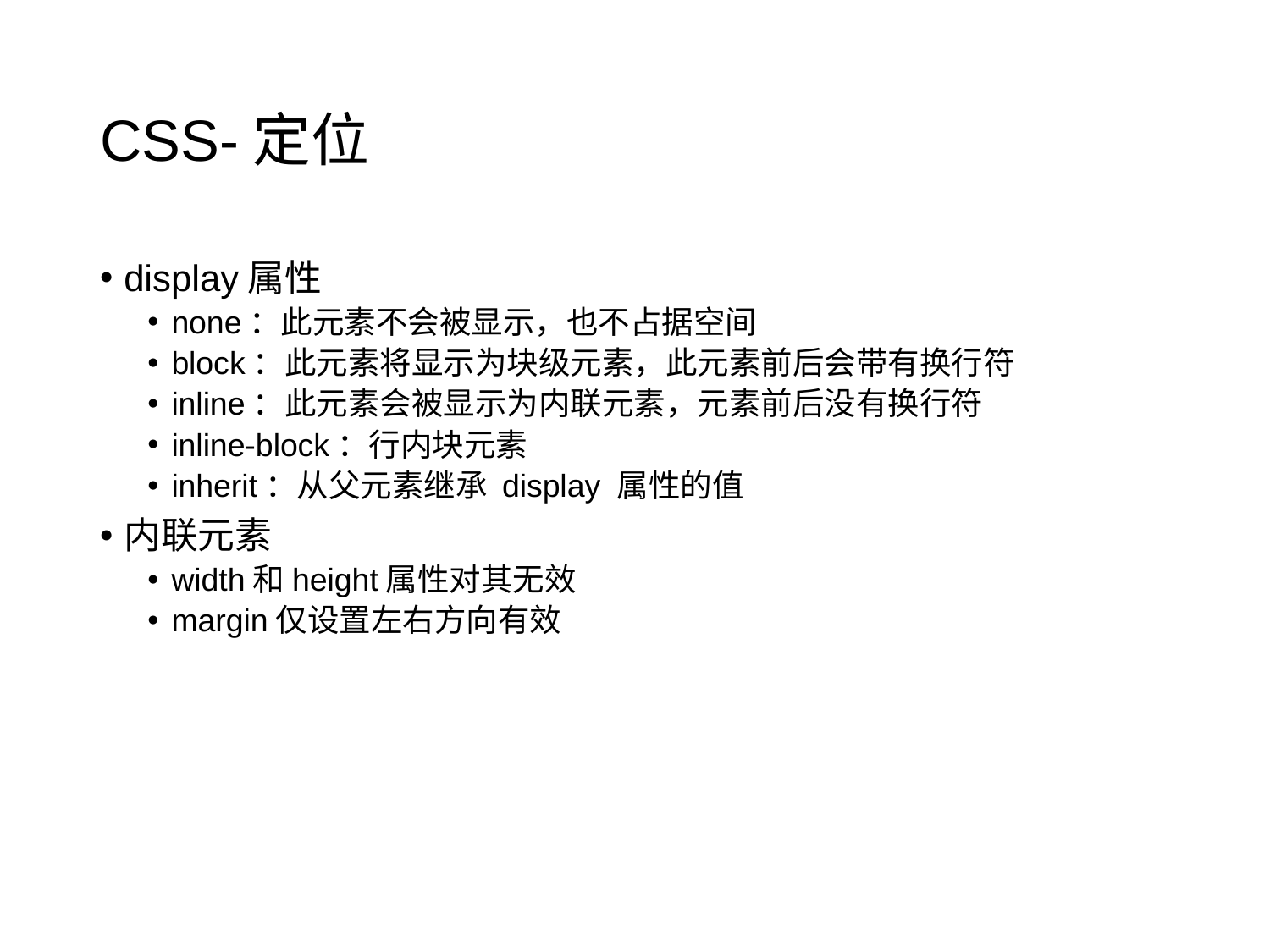

# CSS-定位
display属性
none：此元素不会被显示，也不占据空间
block：此元素将显示为块级元素，此元素前后会带有换行符
inline：此元素会被显示为内联元素，元素前后没有换行符
inline-block：行内块元素
inherit：从父元素继承 display 属性的值
内联元素
width和height属性对其无效
margin仅设置左右方向有效